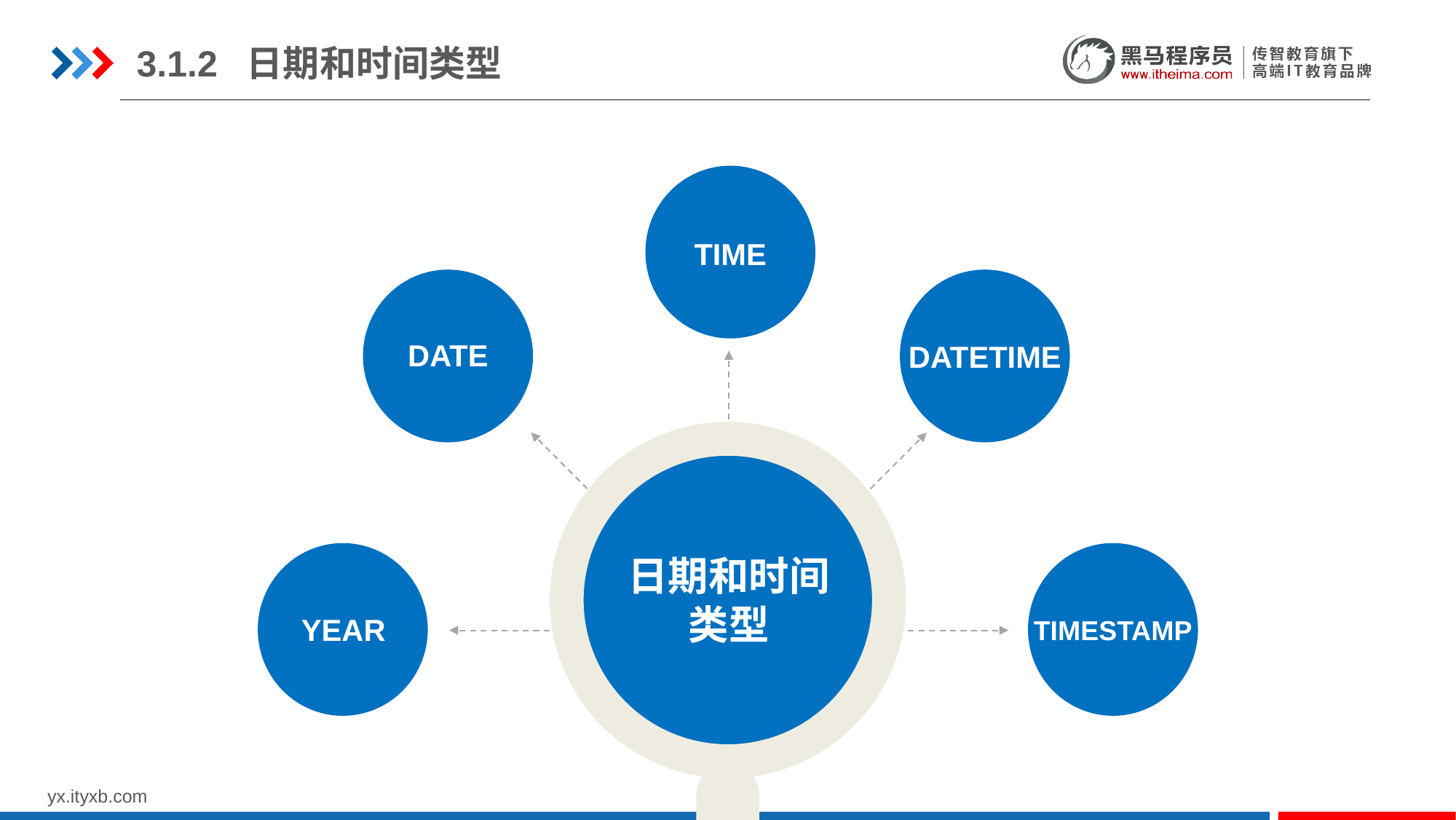

3.1.2  日期和时间类型

TIME

DATE
DATETIME

日期和时间类型
YEAR
TIMESTAMP